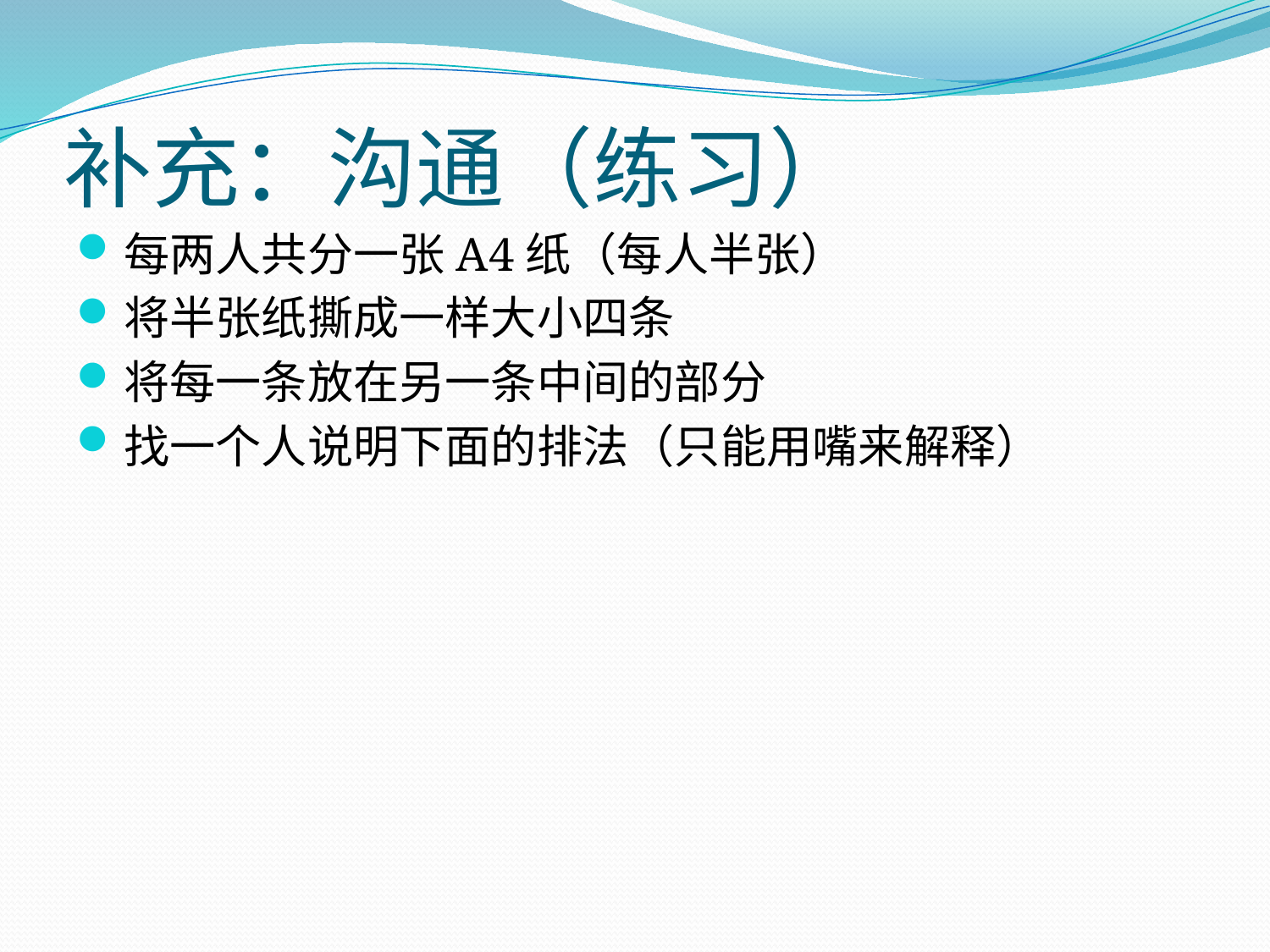

# 补充：沟通（练习）
每两人共分一张A4纸（每人半张）
将半张纸撕成一样大小四条
将每一条放在另一条中间的部分
找一个人说明下面的排法（只能用嘴来解释）